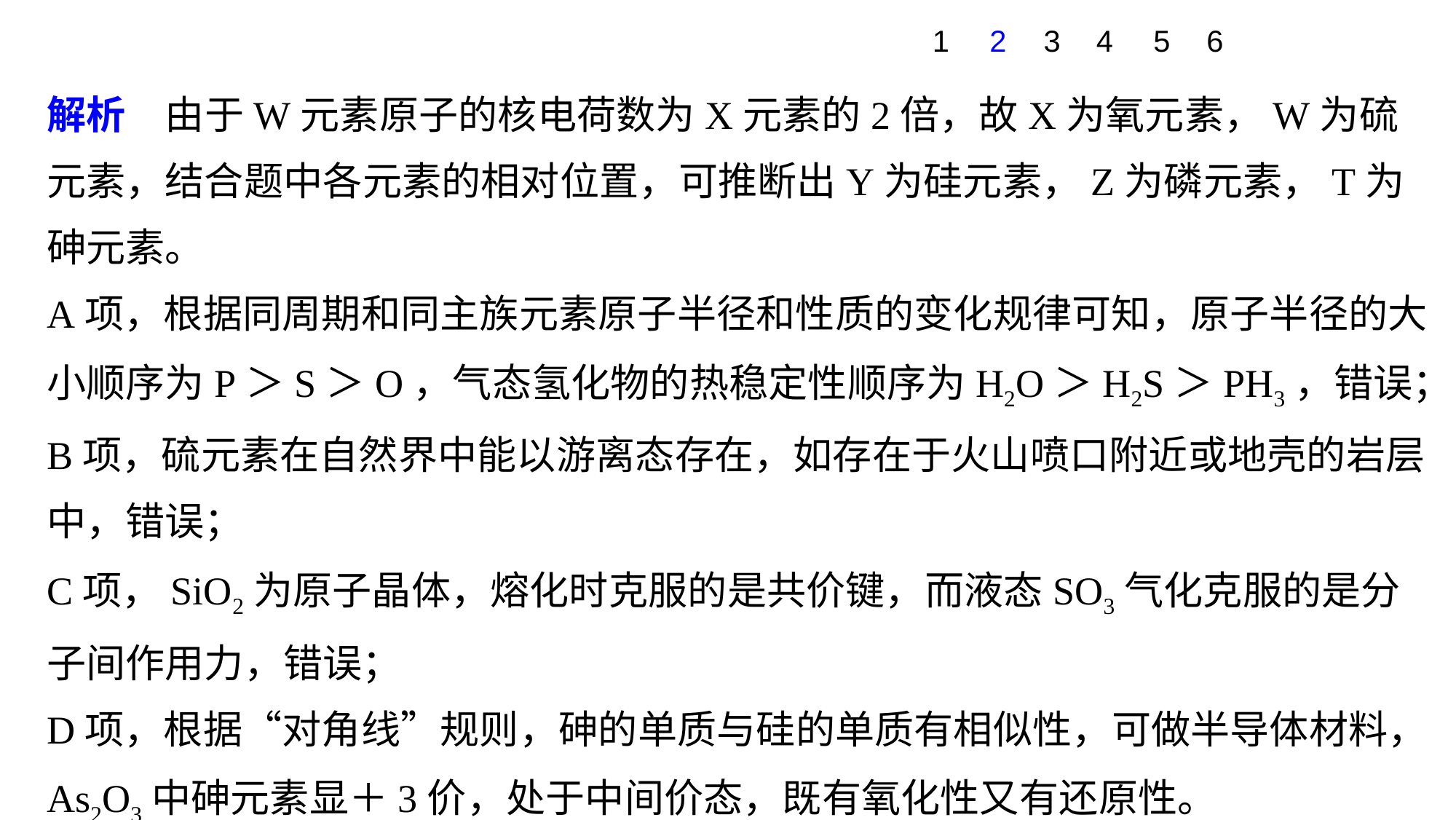

6
1
2
3
4
5
解析　由于W元素原子的核电荷数为X元素的2倍，故X为氧元素，W为硫元素，结合题中各元素的相对位置，可推断出Y为硅元素，Z为磷元素，T为砷元素。
A项，根据同周期和同主族元素原子半径和性质的变化规律可知，原子半径的大小顺序为P＞S＞O，气态氢化物的热稳定性顺序为H2O＞H2S＞PH3，错误；
B项，硫元素在自然界中能以游离态存在，如存在于火山喷口附近或地壳的岩层中，错误；
C项，SiO2为原子晶体，熔化时克服的是共价键，而液态SO3气化克服的是分子间作用力，错误；
D项，根据“对角线”规则，砷的单质与硅的单质有相似性，可做半导体材料，As2O3中砷元素显＋3价，处于中间价态，既有氧化性又有还原性。
答案　D